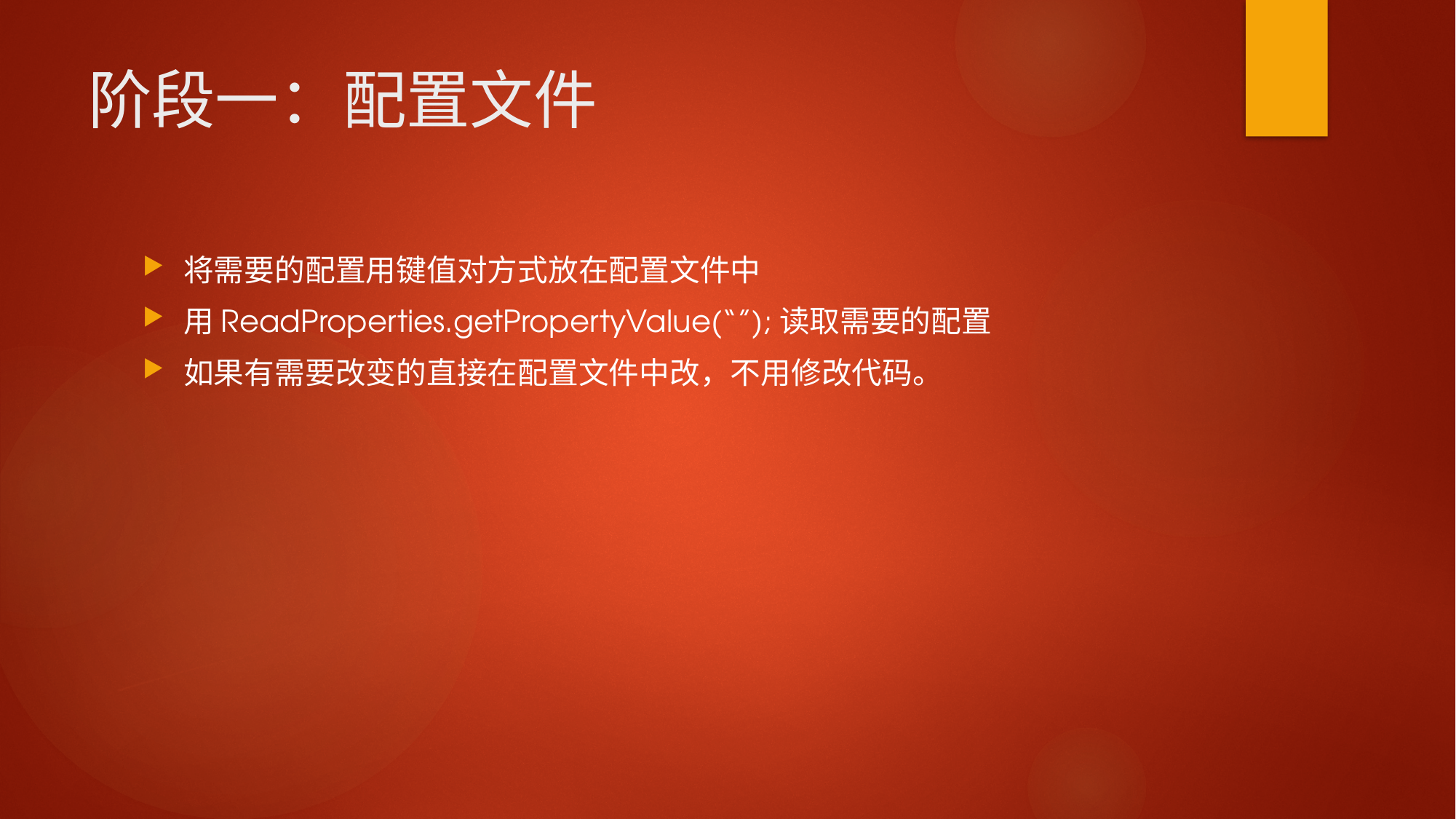

# 阶段一：配置文件
将需要的配置用键值对方式放在配置文件中
用ReadProperties.getPropertyValue(“”);读取需要的配置
如果有需要改变的直接在配置文件中改，不用修改代码。